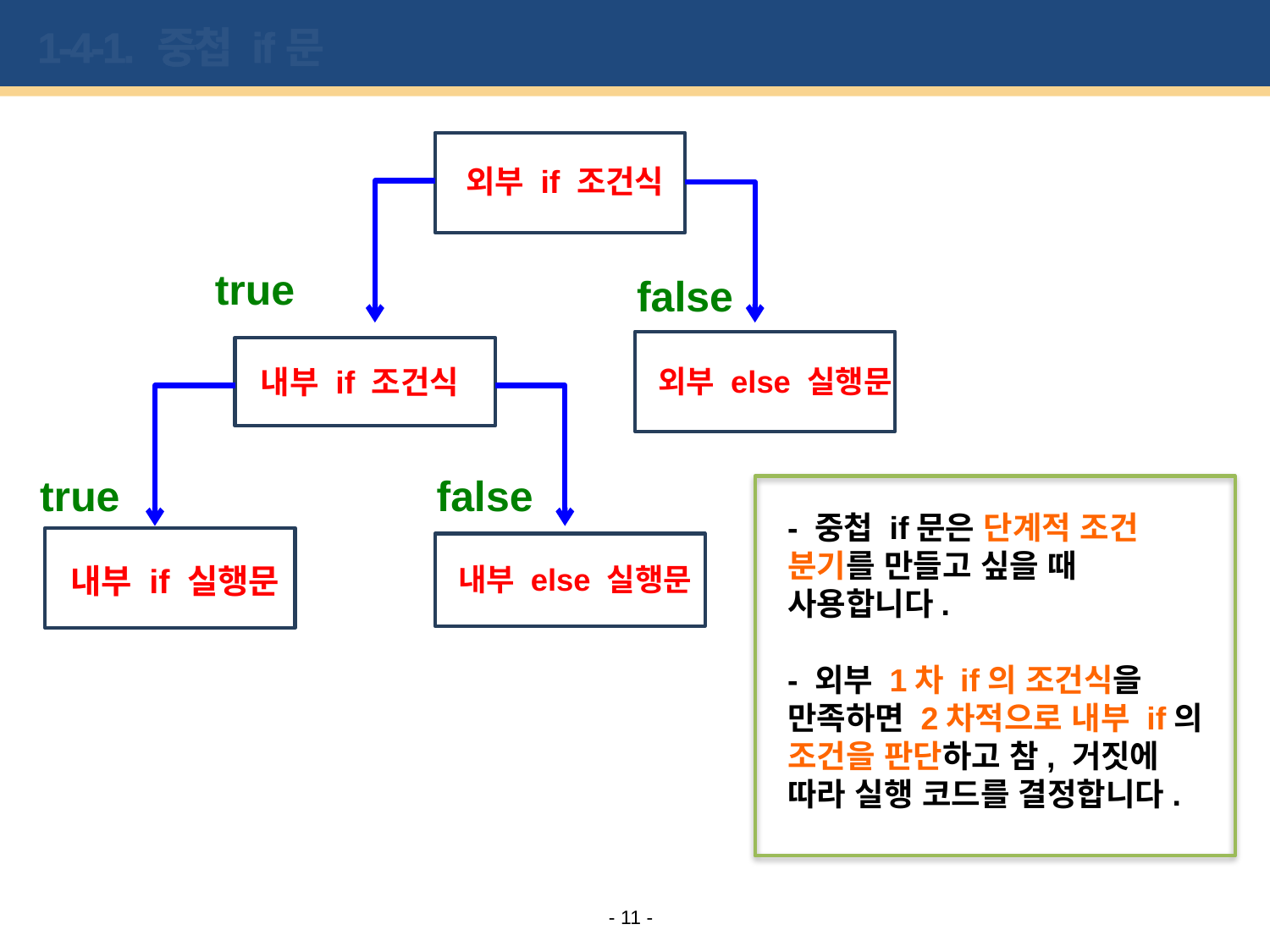

# 1-4-1. 중첩 if문

외부 if 조건식
true
false

내부 if 조건식
외부 else 실행문
true
false

- 중첩 if문은 단계적 조건 분기를 만들고 싶을 때 사용합니다.

- 외부 1차 if의 조건식을 만족하면 2차적으로 내부 if의 조건을 판단하고 참, 거짓에 따라 실행 코드를 결정합니다.

내부 else 실행문
내부 if 실행문